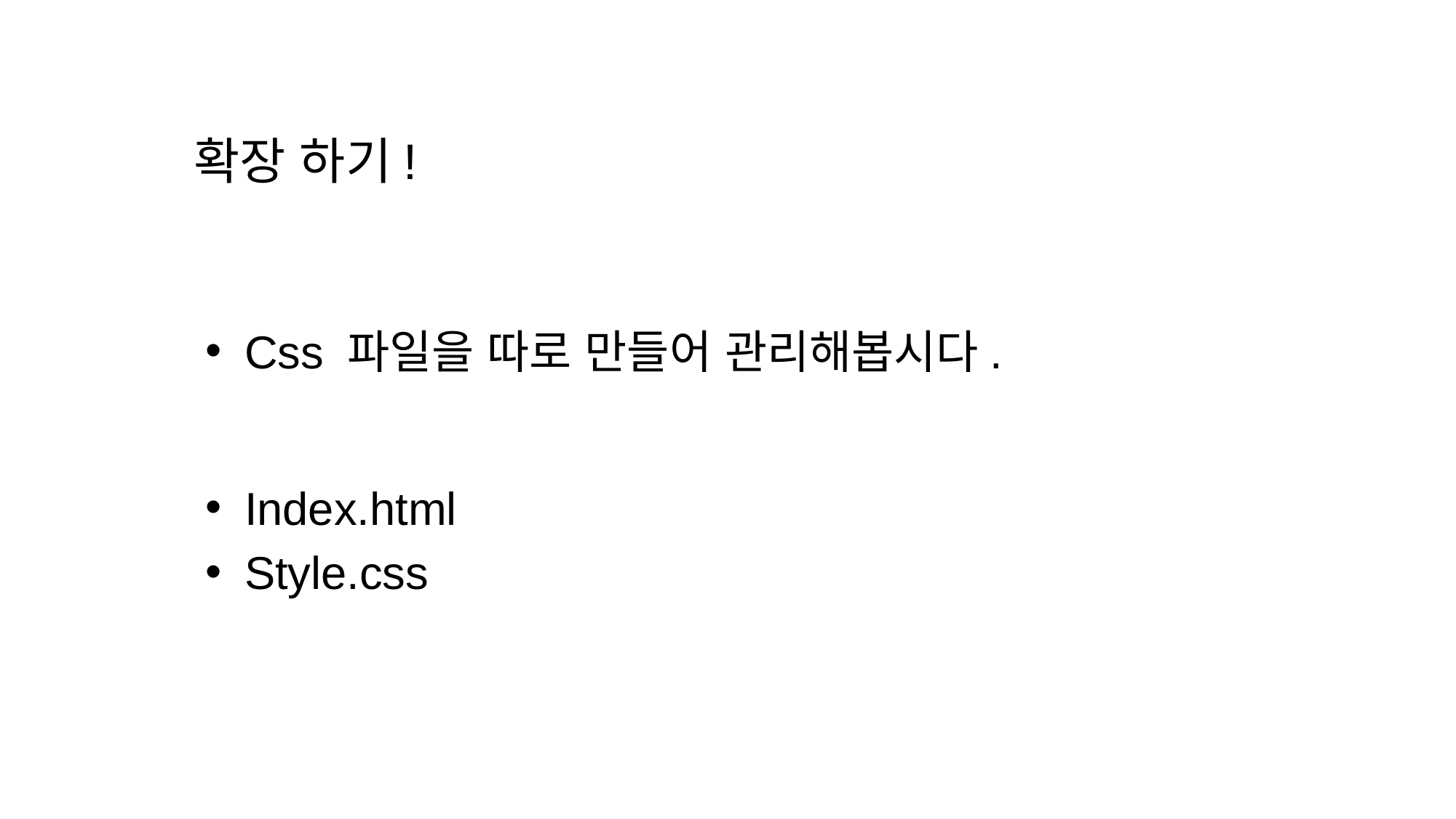

# 확장 하기!
Css 파일을 따로 만들어 관리해봅시다.

Index.html
Style.css